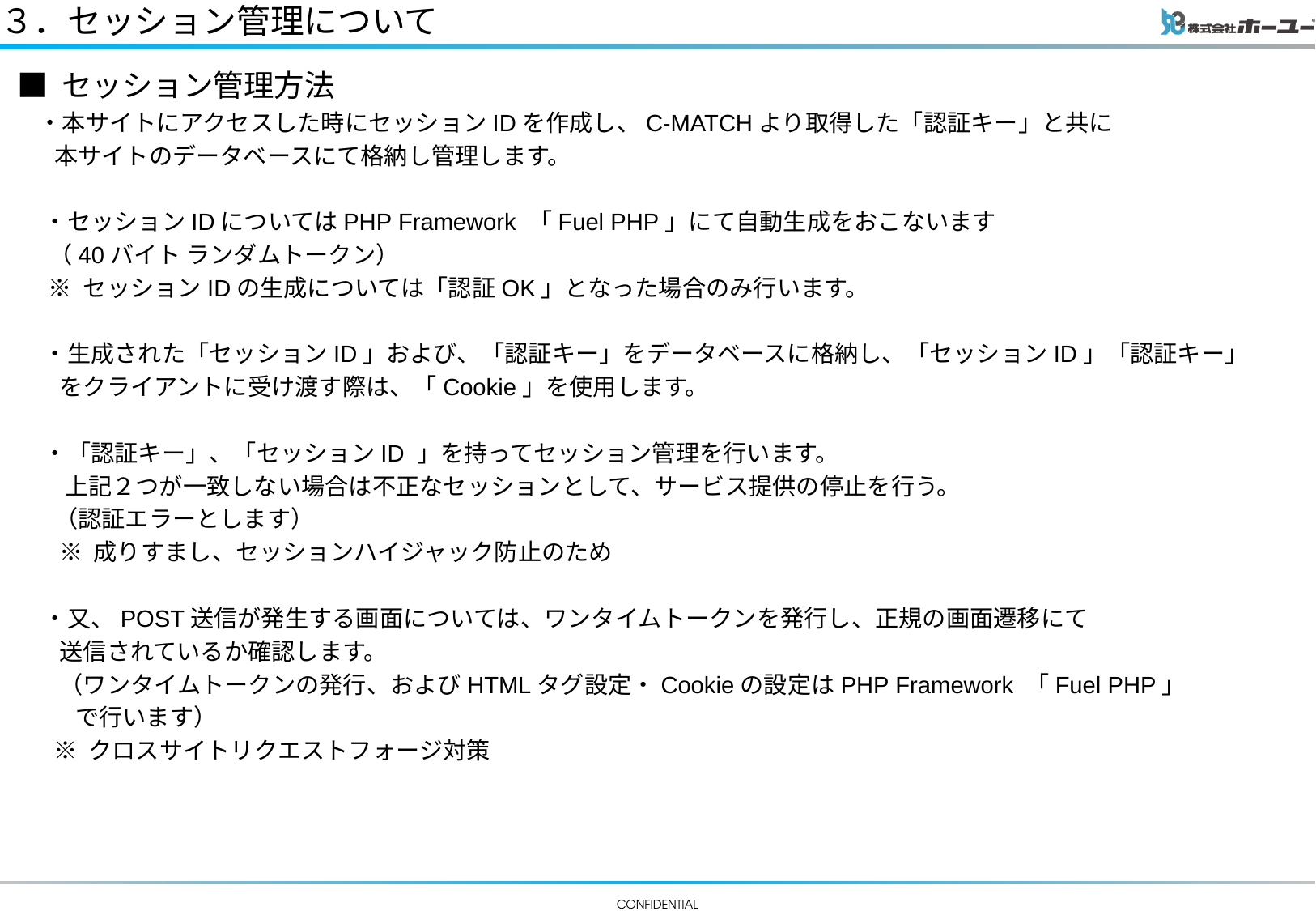

# ３．セッション管理について
■ セッション管理方法
   ・本サイトにアクセスした時にセッションIDを作成し、C-MATCHより取得した「認証キー」と共に
      本サイトのデータベースにて格納し管理します。

    ・セッションIDについてはPHP Framework 「Fuel PHP」にて自動生成をおこないます
     （40バイト ランダムトークン）
      ※ セッションIDの生成については「認証OK」となった場合のみ行います。

    ・生成された「セッションID」および、「認証キー」をデータベースに格納し、「セッションID」「認証キー」
       をクライアントに受け渡す際は、「Cookie」を使用します。

    ・「認証キー」、「セッションID 」を持ってセッション管理を行います。
        上記２つが一致しない場合は不正なセッションとして、サービス提供の停止を行う。
      （認証エラーとします）
        ※ 成りすまし、セッションハイジャック防止のため

    ・又、POST送信が発生する画面については、ワンタイムトークンを発行し、正規の画面遷移にて
       送信されているか確認します。
       （ワンタイムトークンの発行、およびHTMLタグ設定・Cookieの設定はPHP Framework 「Fuel PHP」
          で行います）
       ※ クロスサイトリクエストフォージ対策